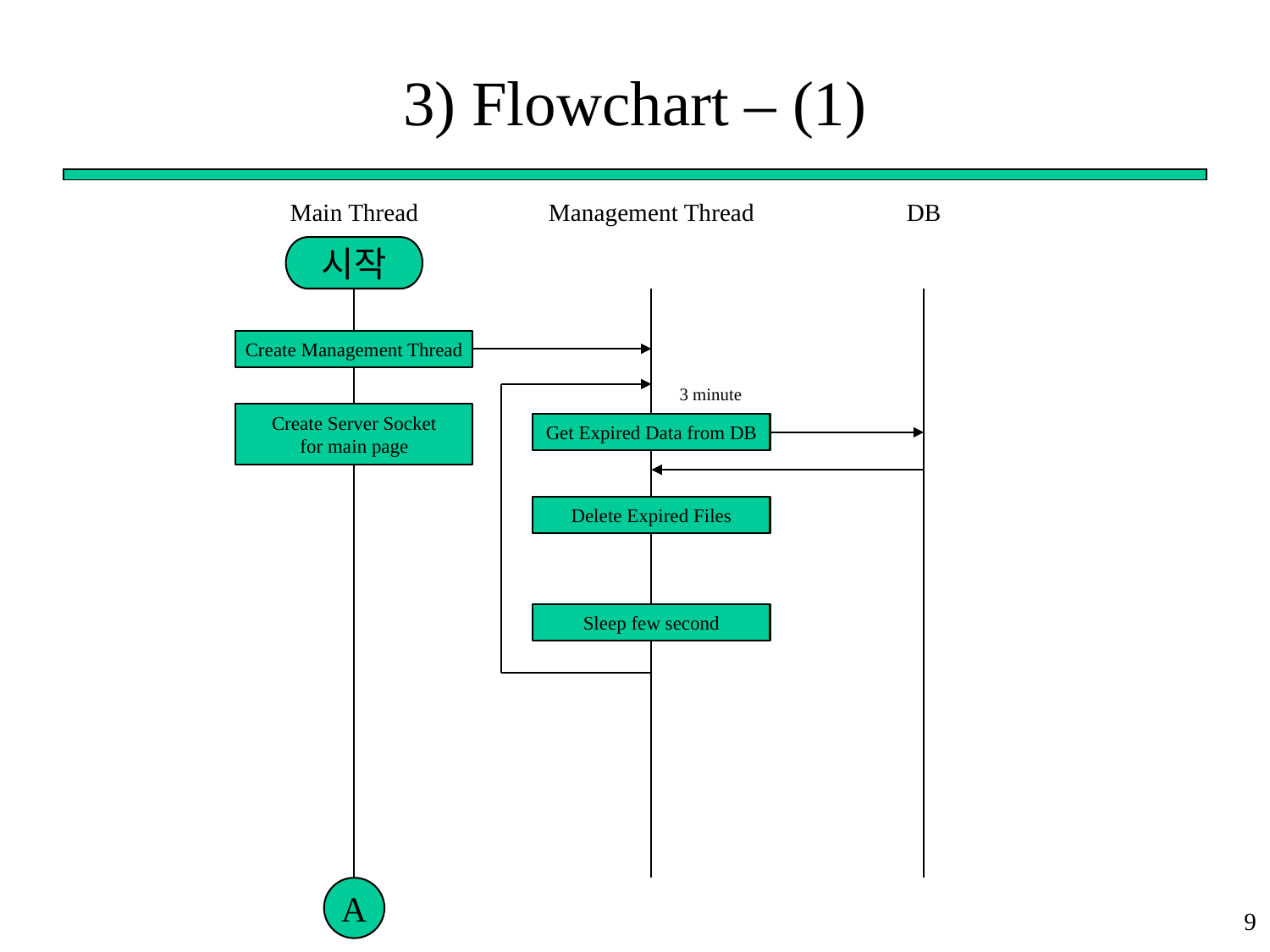

# 3) Flowchart – (1)
Main Thread
Management Thread
DB
시작
Create Management Thread
3 minute
Create Server Socket
for main page
Get Expired Data from DB
Delete Expired Files
Sleep few second
A
9